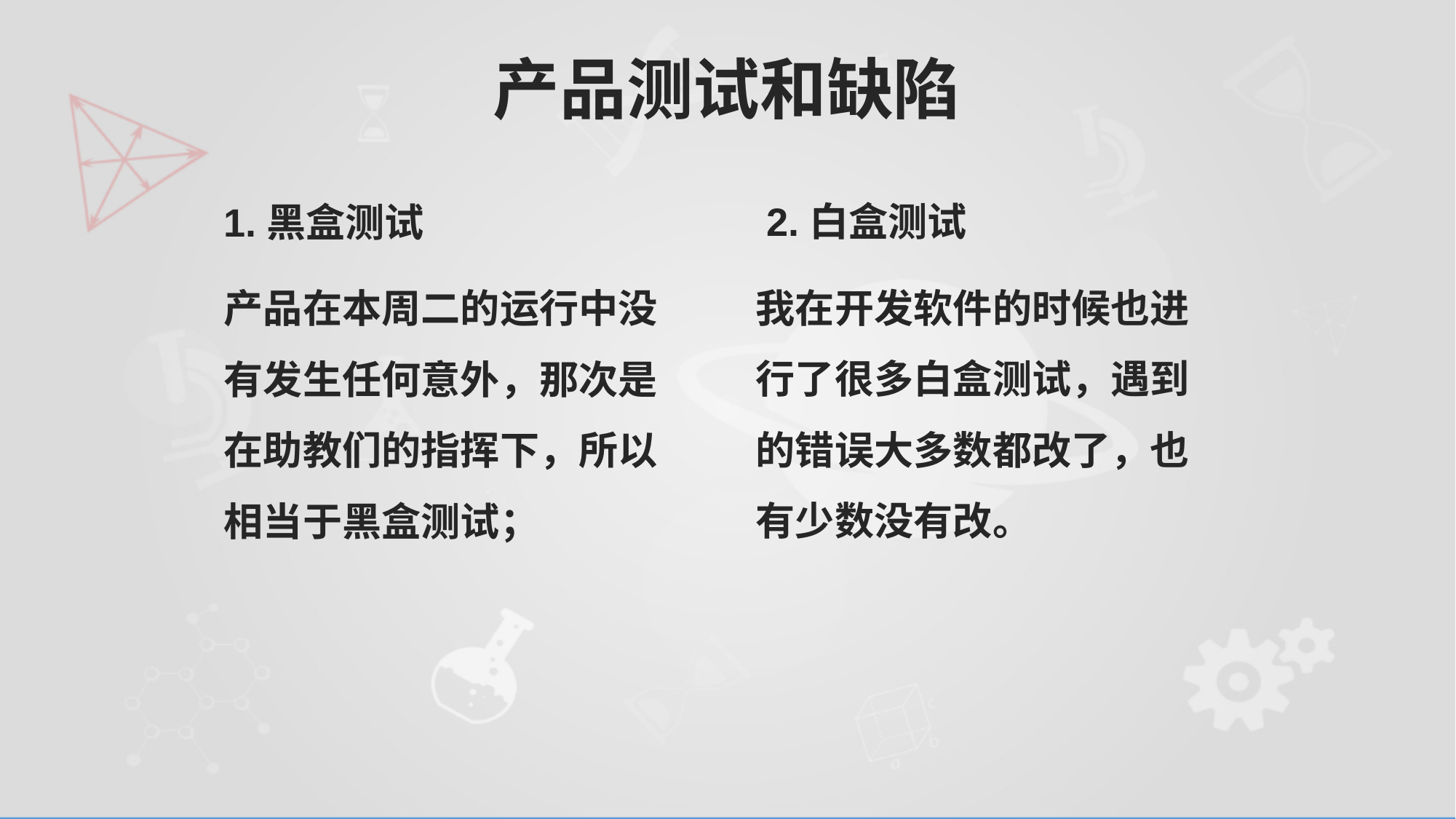

# 产品测试和缺陷
1.黑盒测试
产品在本周二的运行中没有发生任何意外，那次是在助教们的指挥下，所以相当于黑盒测试；
 2.白盒测试
我在开发软件的时候也进行了很多白盒测试，遇到的错误大多数都改了，也有少数没有改。